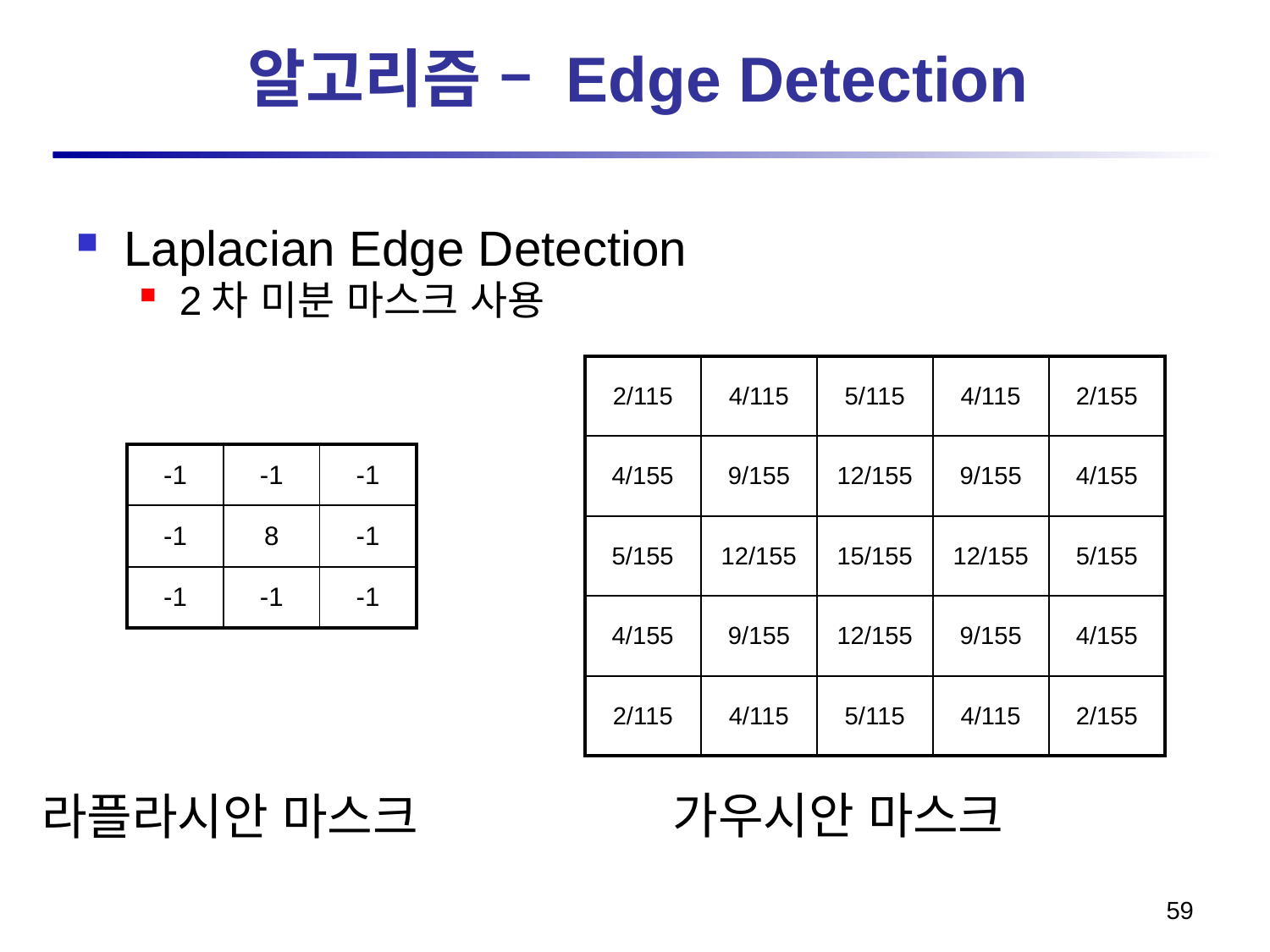

# 알고리즘 – Edge Detection
Laplacian Edge Detection
2차 미분 마스크 사용
| 2/115 | 4/115 | 5/115 | 4/115 | 2/155 |
| --- | --- | --- | --- | --- |
| 4/155 | 9/155 | 12/155 | 9/155 | 4/155 |
| 5/155 | 12/155 | 15/155 | 12/155 | 5/155 |
| 4/155 | 9/155 | 12/155 | 9/155 | 4/155 |
| 2/115 | 4/115 | 5/115 | 4/115 | 2/155 |
| -1 | -1 | -1 |
| --- | --- | --- |
| -1 | 8 | -1 |
| -1 | -1 | -1 |
가우시안 마스크
라플라시안 마스크
59